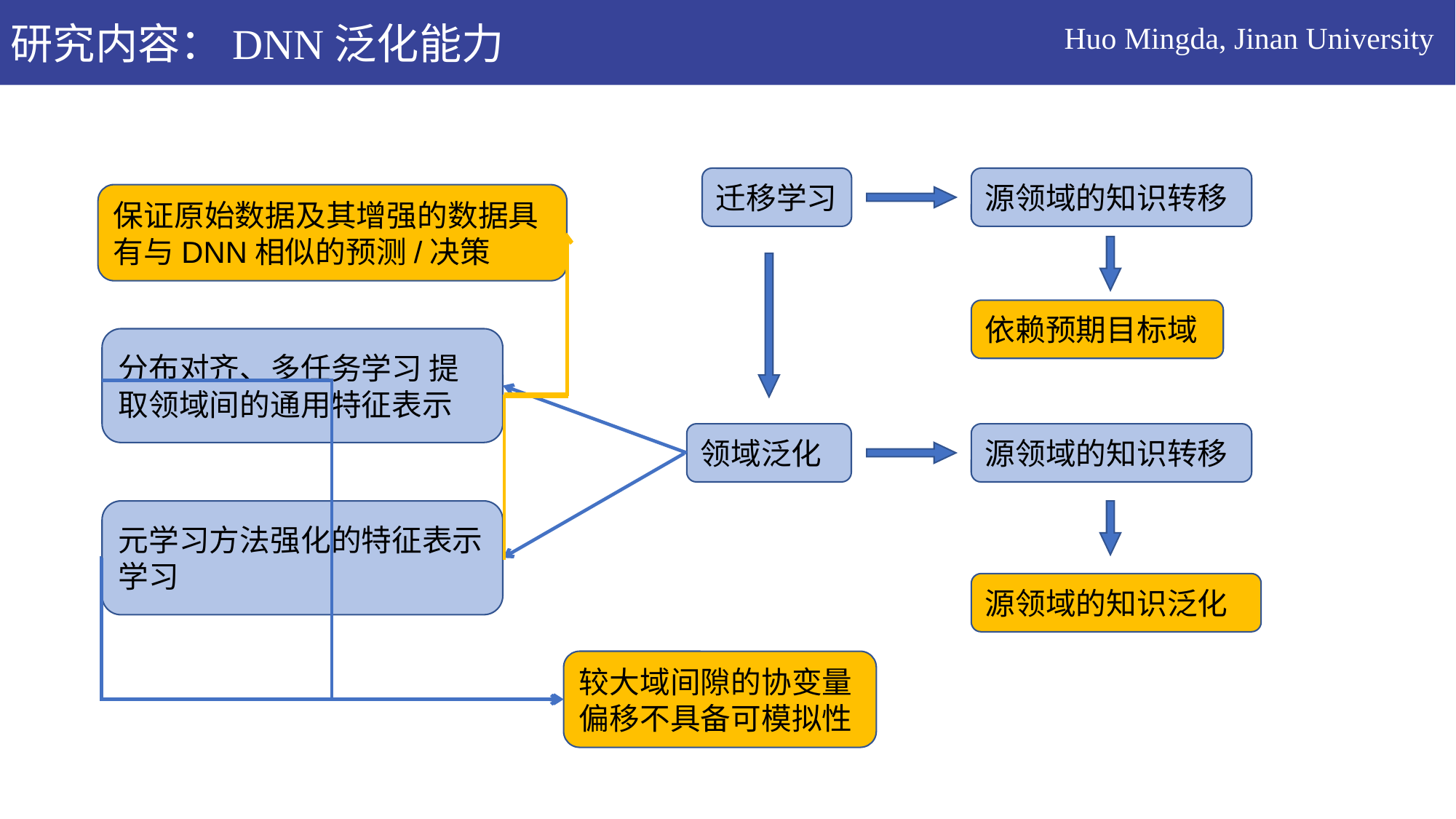

Huo Mingda, Jinan University
研究内容：DNN泛化能力
迁移学习
源领域的知识转移
保证原始数据及其增强的数据具有与DNN相似的预测/决策

依赖预期目标域

分布对齐、多任务学习 提取领域间的通用特征表示
领域泛化
源领域的知识转移

元学习方法强化的特征表示学习

源领域的知识泛化
较大域间隙的协变量偏移不具备可模拟性